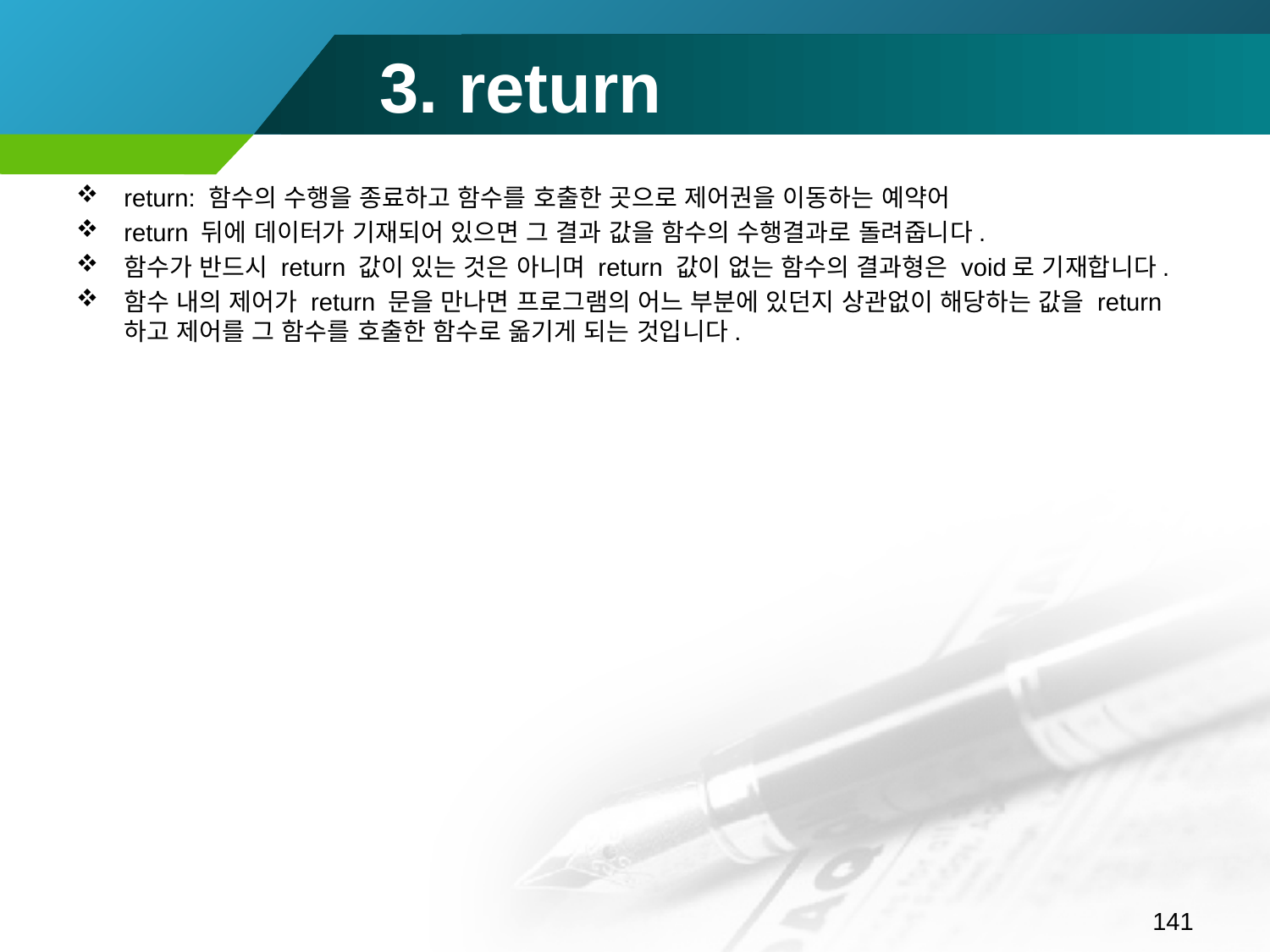

# 3. return
return: 함수의 수행을 종료하고 함수를 호출한 곳으로 제어권을 이동하는 예약어
return 뒤에 데이터가 기재되어 있으면 그 결과 값을 함수의 수행결과로 돌려줍니다.
함수가 반드시 return 값이 있는 것은 아니며 return 값이 없는 함수의 결과형은 void로 기재합니다.
함수 내의 제어가 return 문을 만나면 프로그램의 어느 부분에 있던지 상관없이 해당하는 값을 return하고 제어를 그 함수를 호출한 함수로 옮기게 되는 것입니다.
141